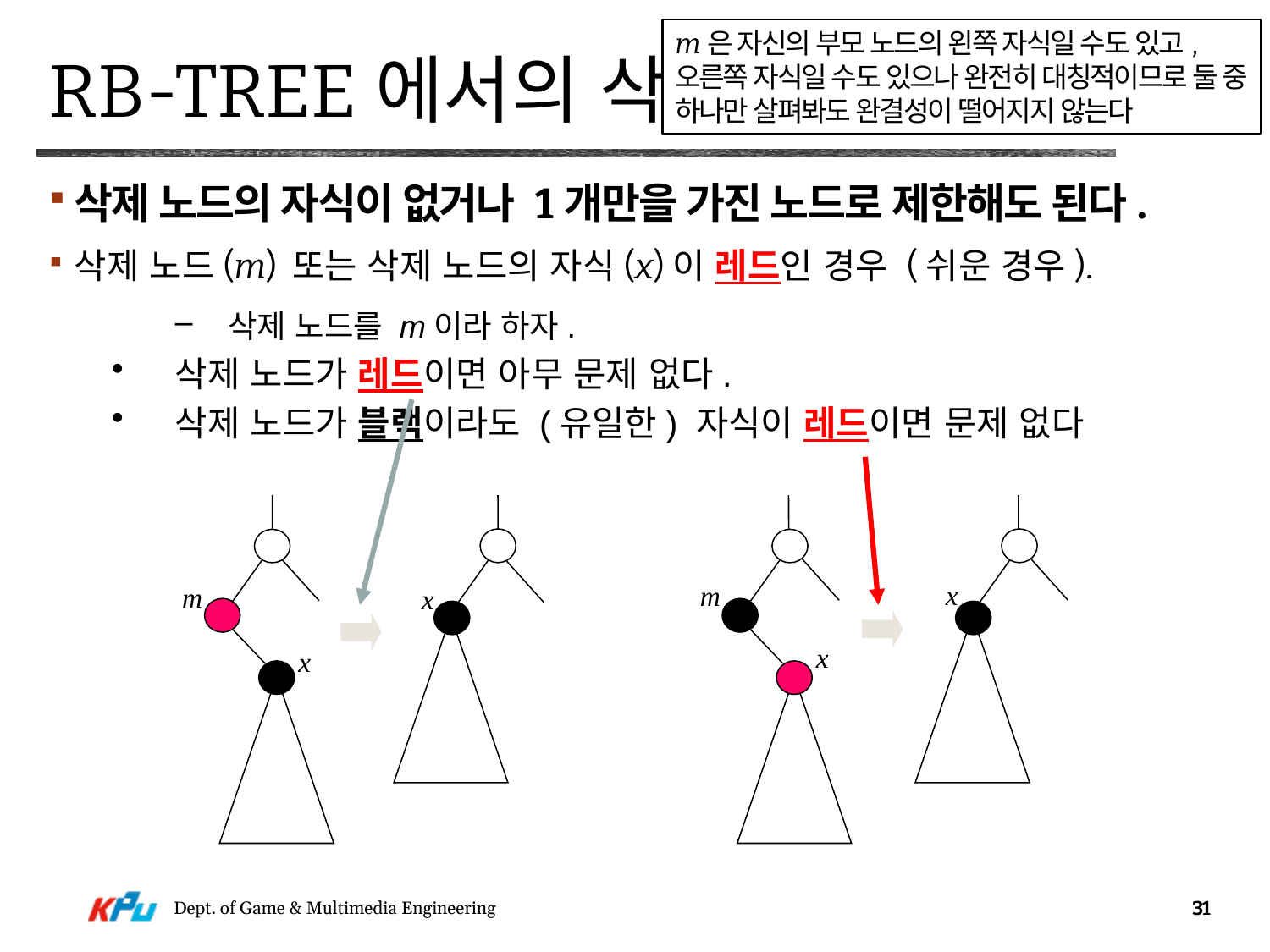

m은 자신의 부모 노드의 왼쪽 자식일 수도 있고, 오른쪽 자식일 수도 있으나 완전히 대칭적이므로 둘 중 하나만 살펴봐도 완결성이 떨어지지 않는다
# Rb-tree에서의 삭제
삭제 노드의 자식이 없거나 1개만을 가진 노드로 제한해도 된다.
삭제 노드(m) 또는 삭제 노드의 자식(x)이 레드인 경우 (쉬운 경우).
삭제 노드를 m이라 하자.
삭제 노드가 레드이면 아무 문제 없다.
삭제 노드가 블랙이라도 (유일한) 자식이 레드이면 문제 없다

x
m
m
x

x
x

Dept. of Game & Multimedia Engineering
31